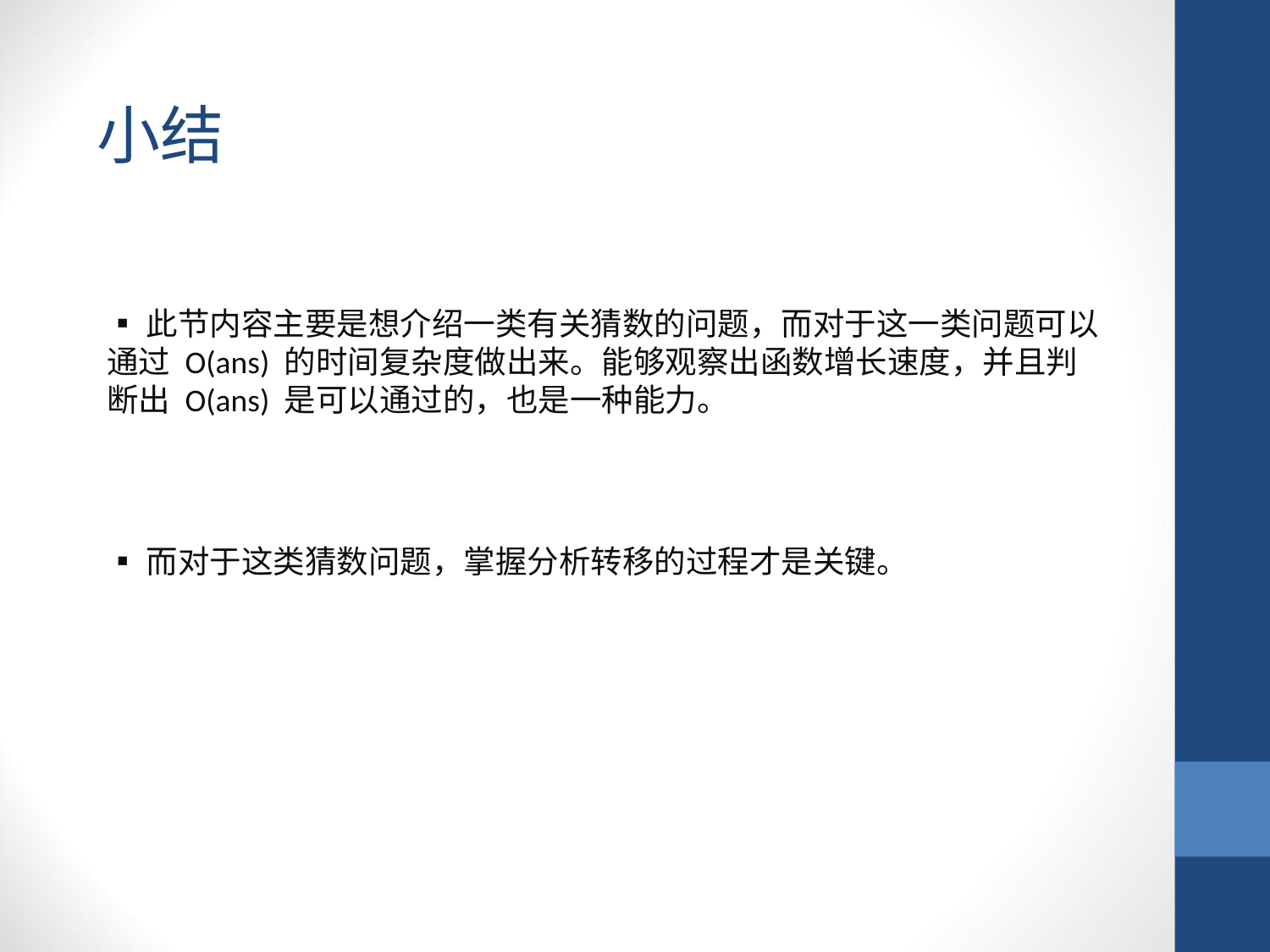

小结
▪此节内容主要是想介绍一类有关猜数的问题，而对于这一类问题可以通过 O(ans) 的时间复杂度做出来。能够观察出函数增长速度，并且判断出 O(ans) 是可以通过的，也是一种能力。
▪而对于这类猜数问题，掌握分析转移的过程才是关键。